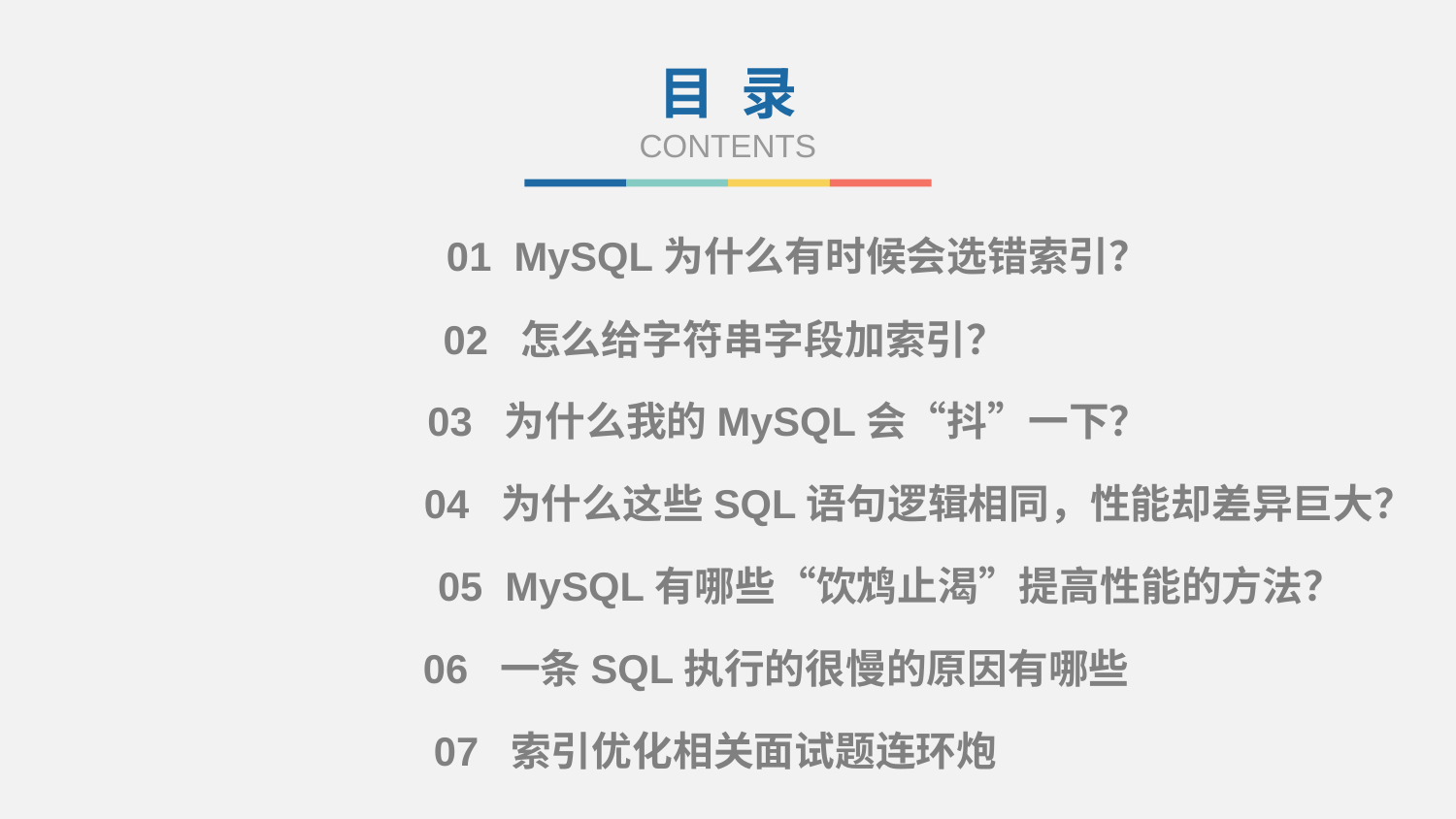

目  录
CONTENTS

01  MySQL为什么有时候会选错索引？
02  怎么给字符串字段加索引？
03  为什么我的MySQL会“抖”一下？
04  为什么这些SQL语句逻辑相同，性能却差异巨大？
05  MySQL有哪些“饮鸩止渴”提高性能的方法？
06  一条SQL执行的很慢的原因有哪些
07  索引优化相关面试题连环炮